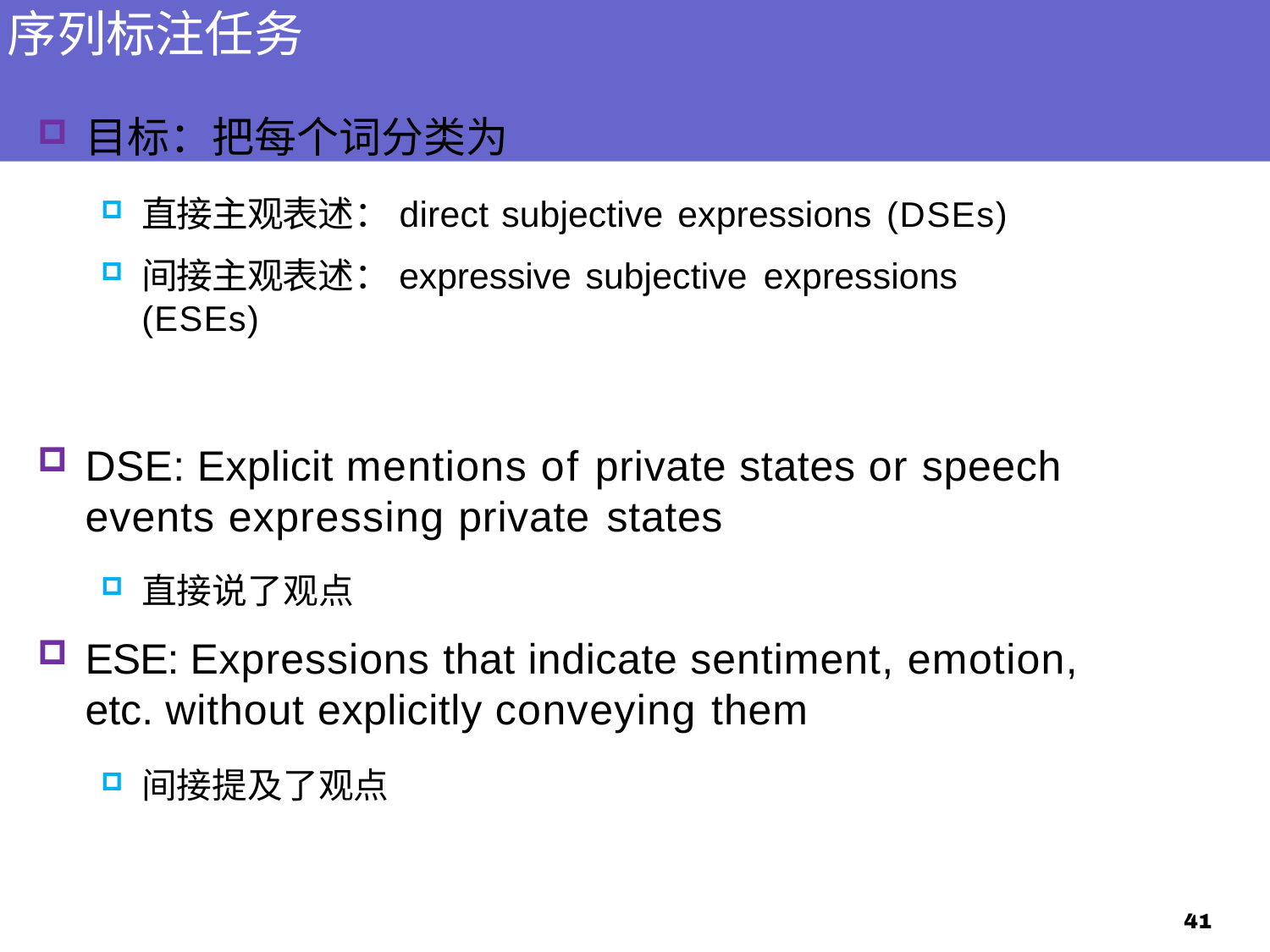

# 序列标注任务
目标：把每个词分类为
直接主观表述：direct subjective expressions (DSEs)
间接主观表述：expressive subjective expressions (ESEs)
DSE: Explicit mentions of private states or speech  events expressing private states
直接说了观点
ESE: Expressions that indicate sentiment, emotion,  etc. without explicitly conveying them
间接提及了观点
41